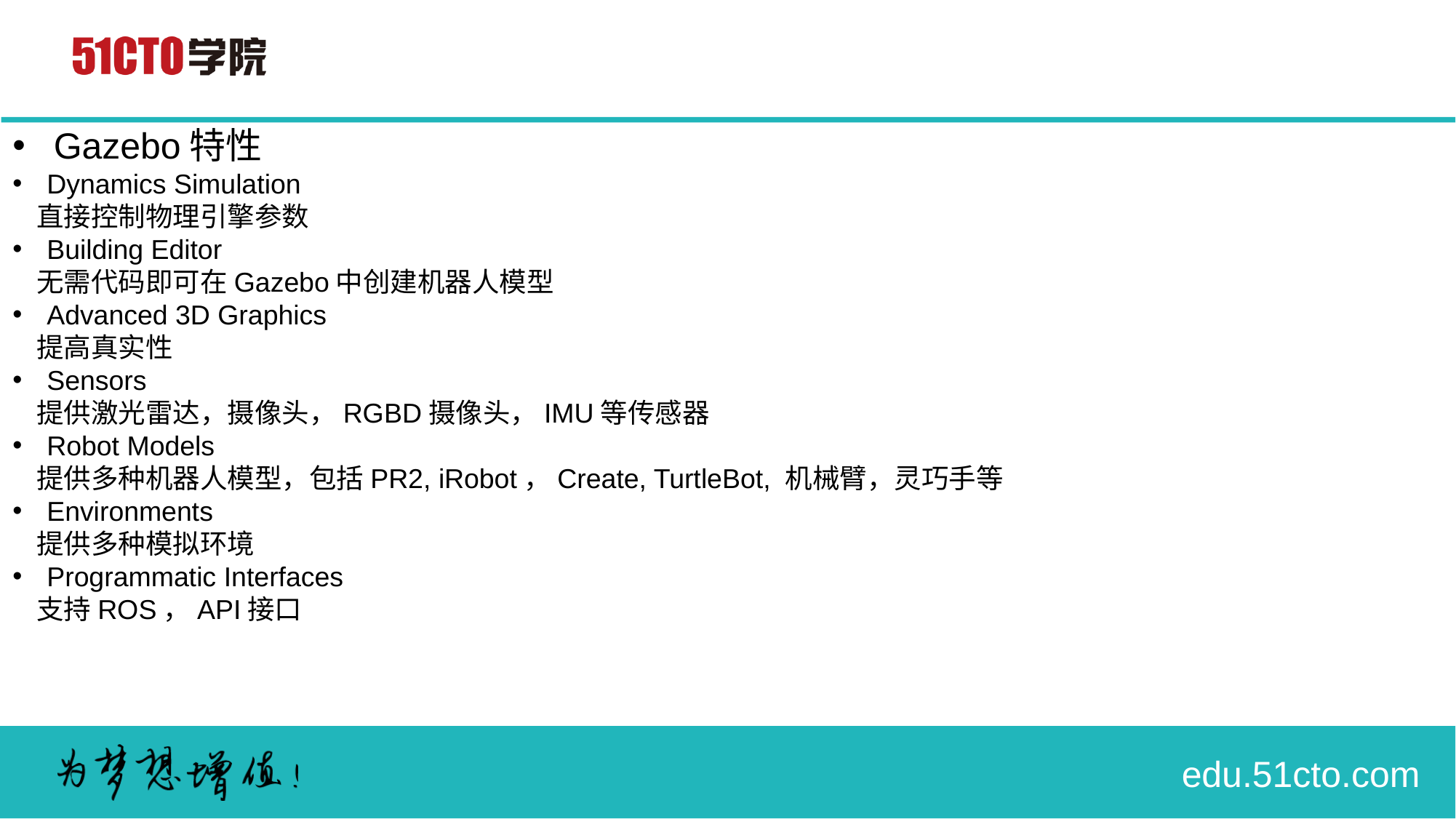

Gazebo特性
Dynamics Simulation
  直接控制物理引擎参数
Building Editor
  无需代码即可在Gazebo中创建机器人模型
Advanced 3D Graphics
  提高真实性
Sensors
  提供激光雷达，摄像头，RGBD摄像头，IMU等传感器
Robot Models
  提供多种机器人模型，包括PR2, iRobot，Create, TurtleBot, 机械臂，灵巧手等
Environments
  提供多种模拟环境
Programmatic Interfaces
  支持ROS，API接口